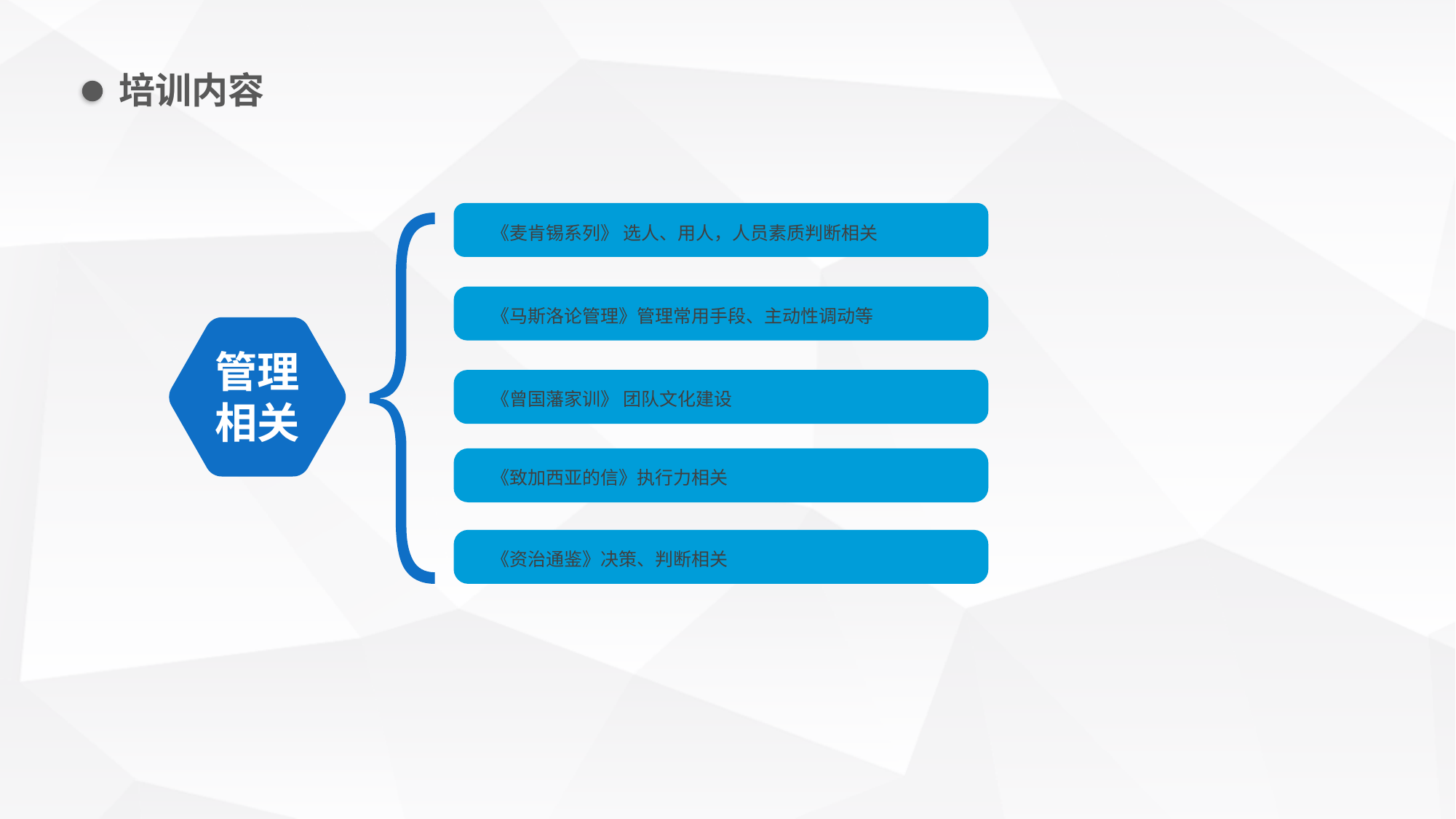

培训内容

《麦肯锡系列》 选人、用人，人员素质判断相关

《马斯洛论管理》管理常用手段、主动性调动等

管理相关

《曾国藩家训》 团队文化建设

《致加西亚的信》执行力相关

《资治通鉴》决策、判断相关